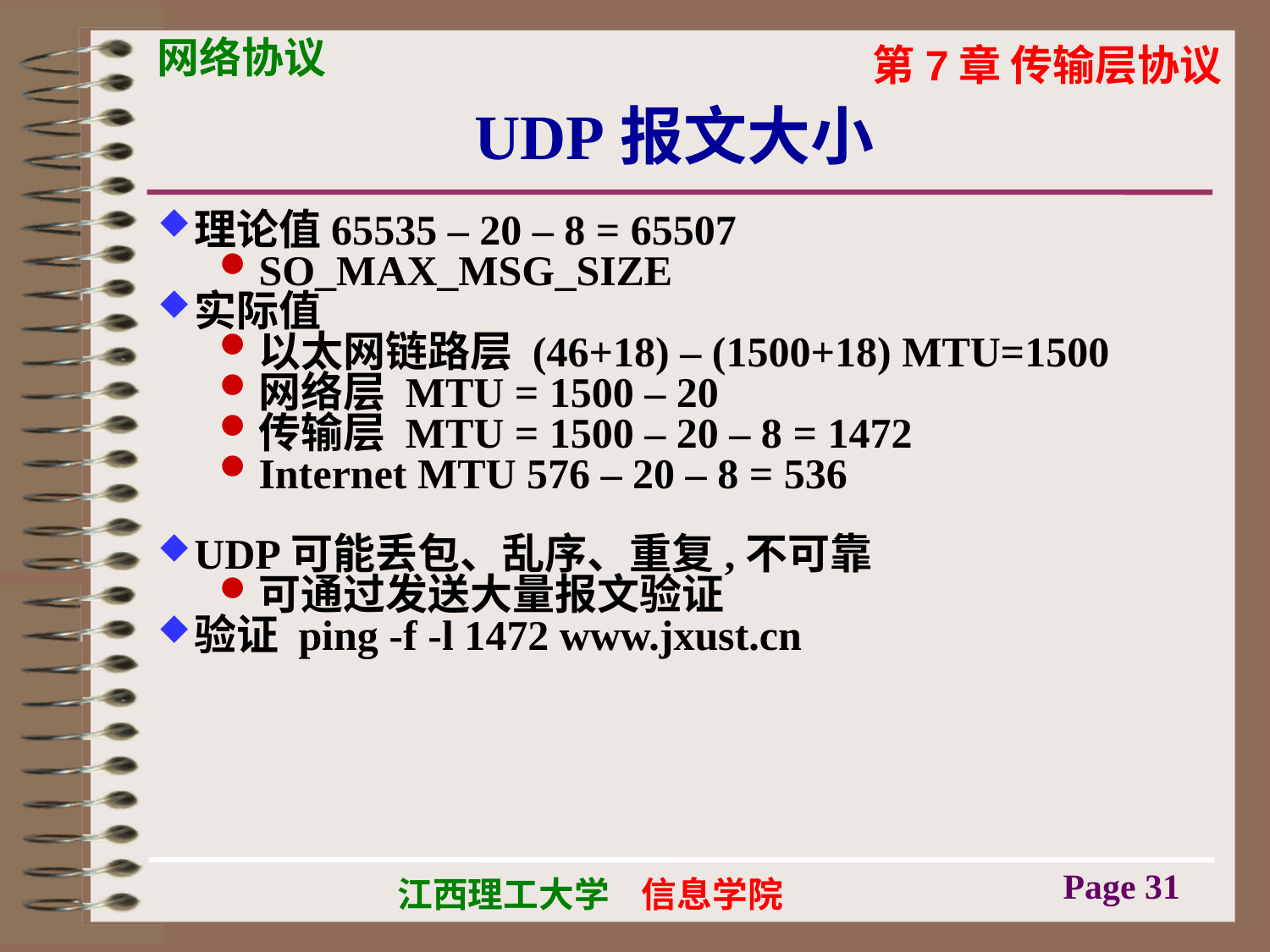

# UDP报文大小
理论值65535 – 20 – 8 = 65507
SO_MAX_MSG_SIZE
实际值
以太网链路层 (46+18) – (1500+18) MTU=1500
网络层 MTU = 1500 – 20
传输层 MTU = 1500 – 20 – 8 = 1472
Internet MTU 576 – 20 – 8 = 536

UDP可能丢包、乱序、重复,不可靠
可通过发送大量报文验证
验证 ping -f -l 1472 www.jxust.cn
Page 31